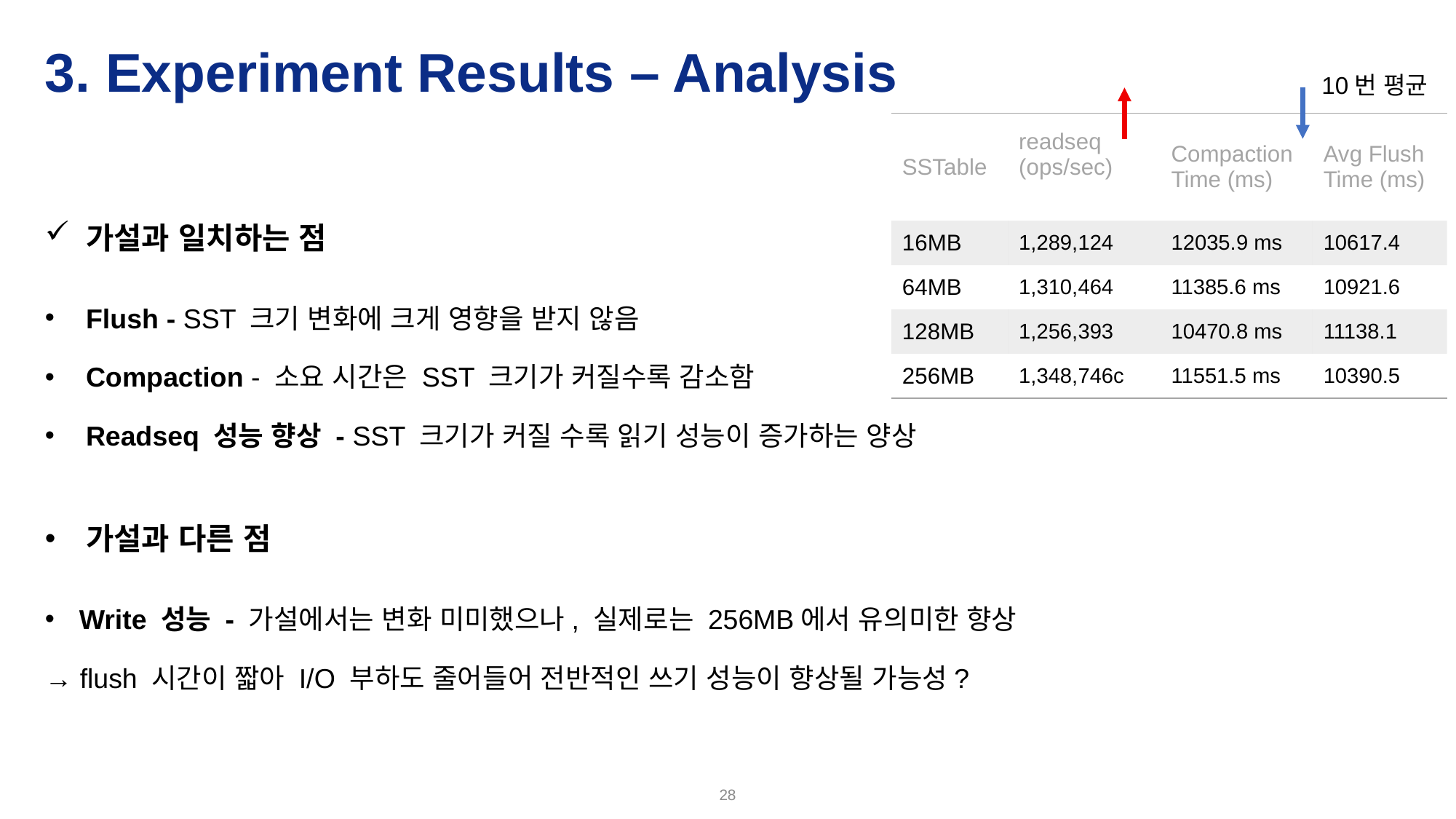

# 3. Experiment Results – Analysis
10번 평균
| SSTable | readseq (ops/sec) | Compaction Time (ms) | Avg Flush Time (ms) |
| --- | --- | --- | --- |
| 16MB | 1,289,124 | 12035.9 ms | 10617.4 |
| 64MB | 1,310,464 | 11385.6 ms | 10921.6 |
| 128MB | 1,256,393 | 10470.8 ms | 11138.1 |
| 256MB | 1,348,746c | 11551.5 ms | 10390.5 |
가설과 일치하는 점

Flush - SST 크기 변화에 크게 영향을 받지 않음
Compaction - 소요 시간은 SST 크기가 커질수록 감소함
Readseq 성능 향상 - SST 크기가 커질 수록 읽기 성능이 증가하는 양상

가설과 다른 점

Write 성능 - 가설에서는 변화 미미했으나, 실제로는 256MB에서 유의미한 향상
→ flush 시간이 짧아 I/O 부하도 줄어들어 전반적인 쓰기 성능이 향상될 가능성?
28